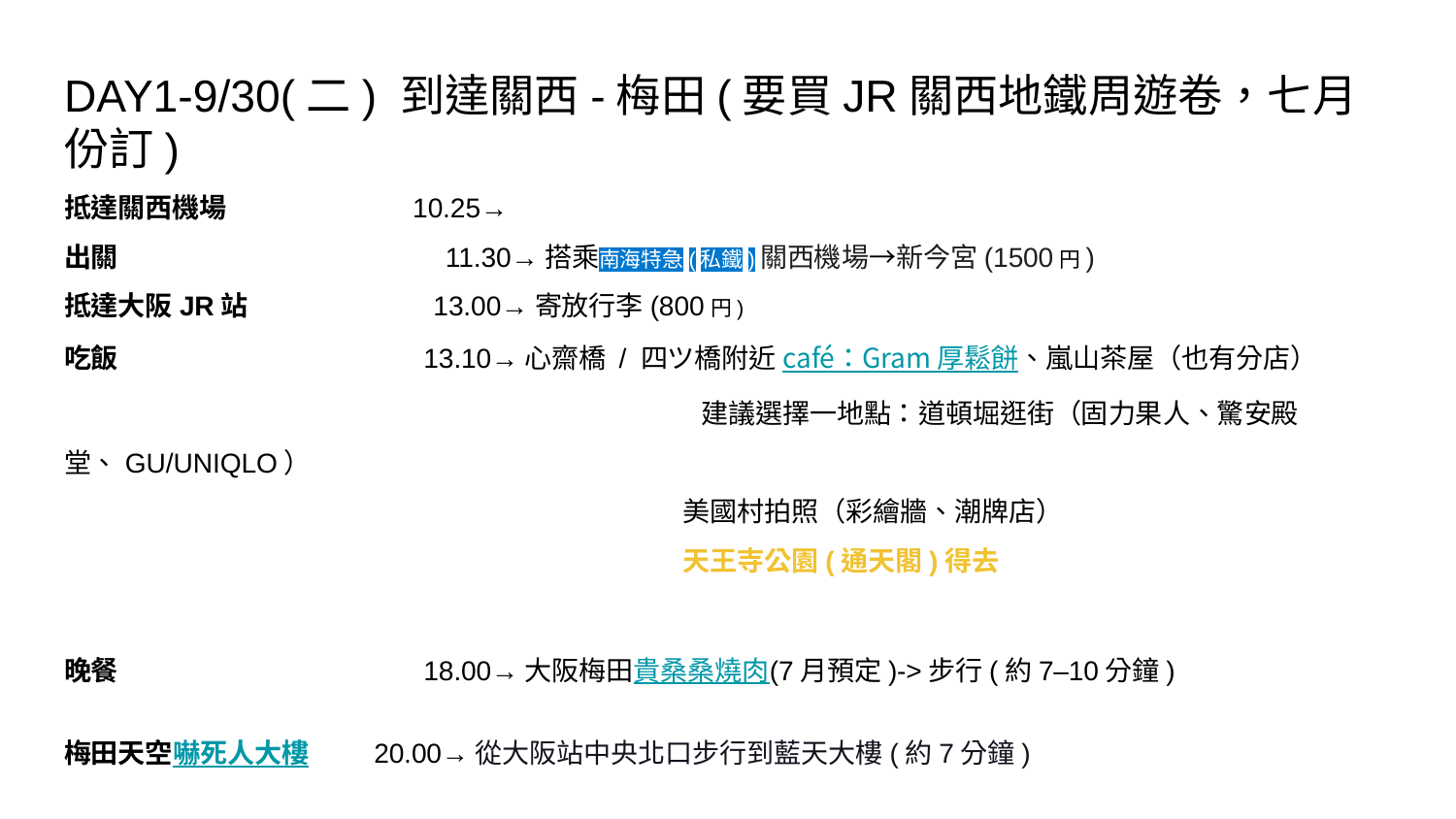

# DAY1-9/30(二) 到達關西-梅田(要買JR關西地鐵周遊卷，七月份訂)
抵達關西機場⠀⠀⠀⠀⠀⠀⠀⠀⠀10.25→
出關⠀⠀⠀⠀⠀⠀⠀⠀⠀⠀⠀⠀⠀⠀⠀11.30→搭乘南海特急(私鐵)關西機場→新今宮(1500円)
抵達大阪JR站⠀⠀⠀⠀⠀⠀⠀⠀⠀13.00→寄放行李(800円)
吃飯⠀⠀⠀⠀⠀⠀⠀⠀⠀⠀⠀⠀⠀⠀⠀13.10→心齋橋 / 四ツ橋附近 café：Gram 厚鬆餅、嵐山茶屋（也有分店）
				         建議選擇一地點：道頓堀逛街（固力果人、驚安殿堂、GU/UNIQLO）
			                              美國村拍照（彩繪牆、潮牌店）
			                              天王寺公園(通天閣)得去
晚餐⠀⠀⠀⠀⠀⠀⠀⠀⠀⠀⠀⠀⠀⠀⠀18.00→大阪梅田貴桑桑燒肉(7月預定)->步行(約7–10分鐘)
梅田天空嚇死人大樓	  20.00→從大阪站中央北口步行到藍天大樓(約7分鐘)
大阪耶誕城逛街		  21:30→離開
(*四點入住 要提前告知房東)
住宿